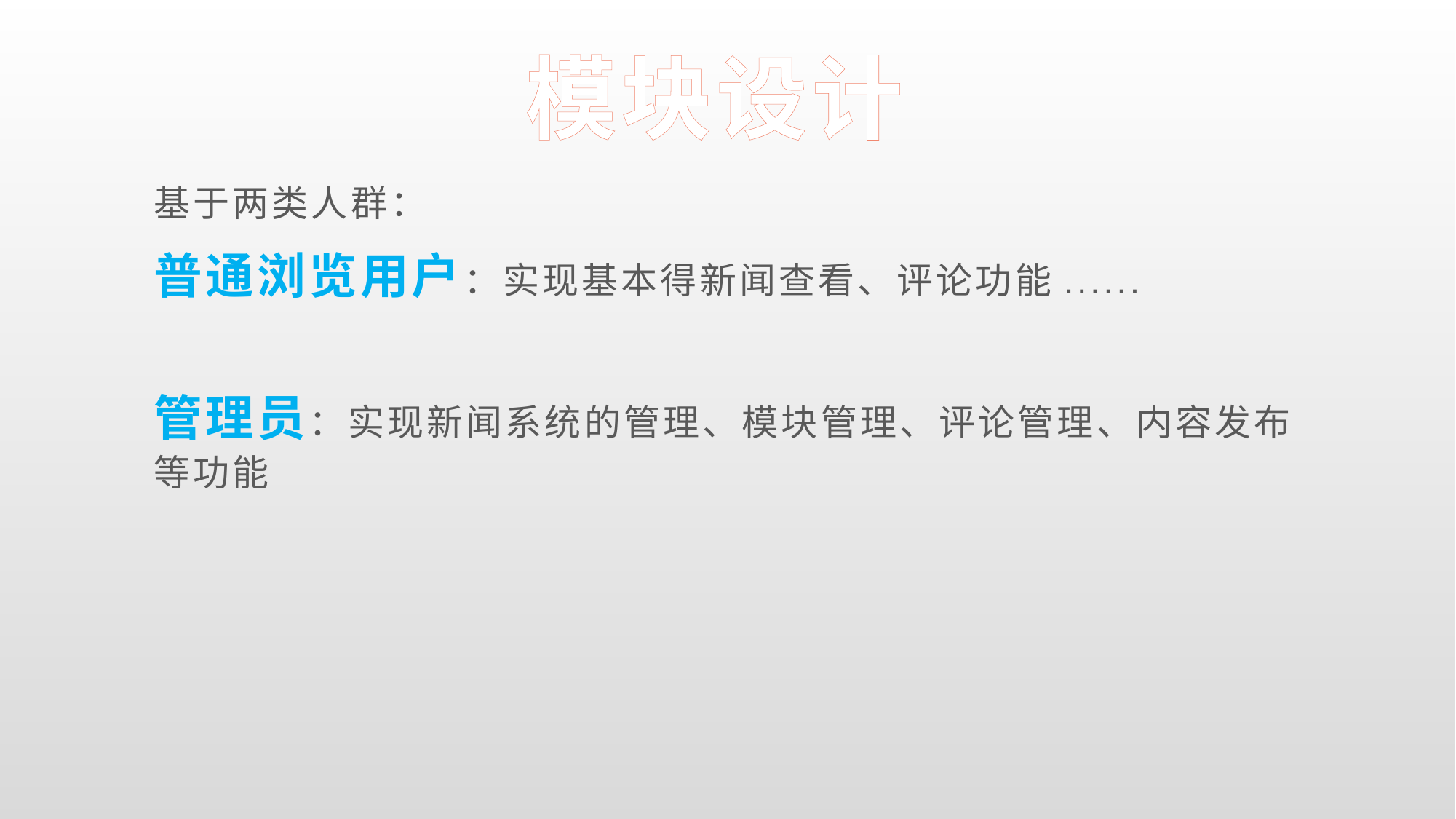

# 模块设计
基于两类人群：
普通浏览用户：实现基本得新闻查看、评论功能......

管理员：实现新闻系统的管理、模块管理、评论管理、内容发布等功能